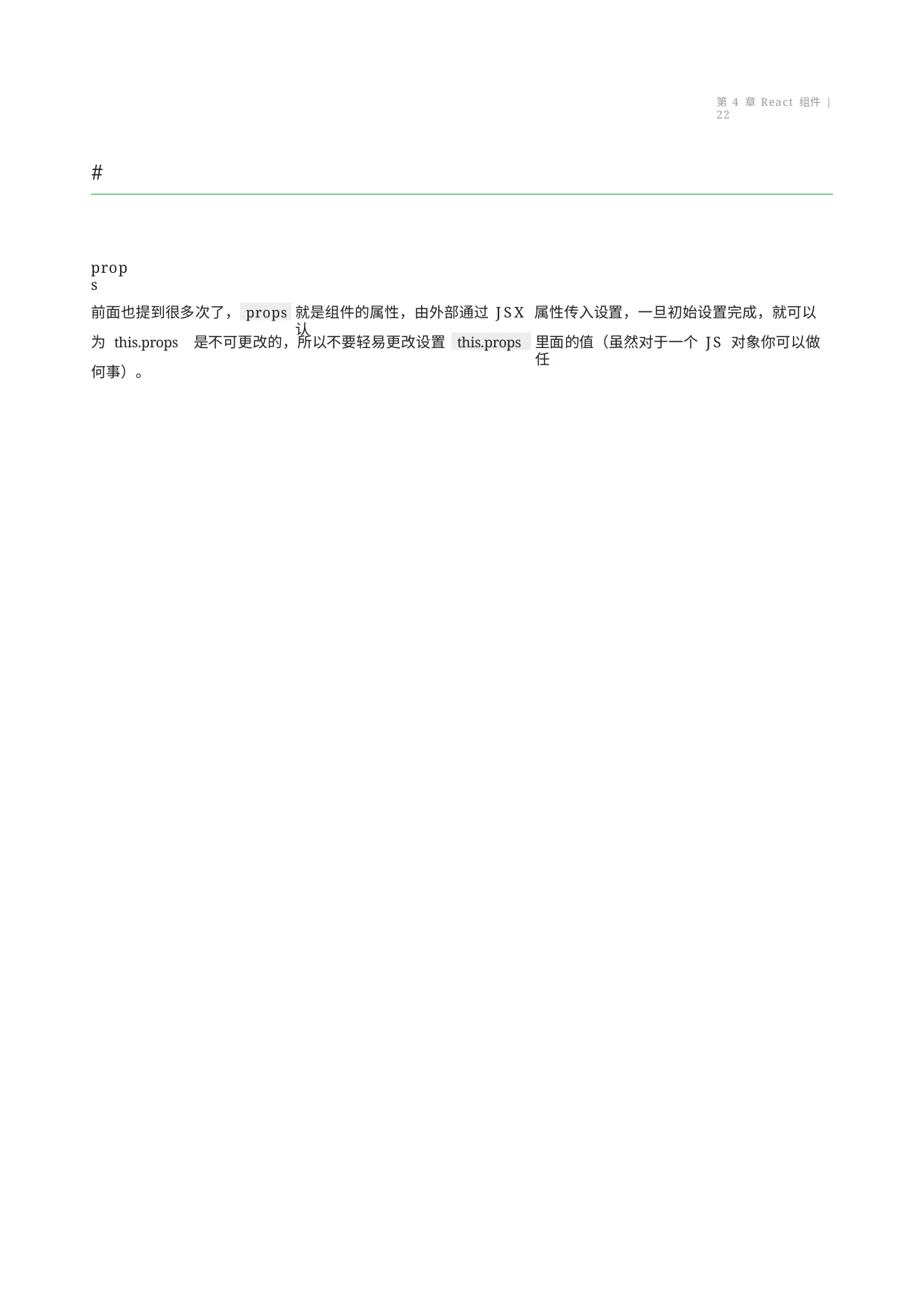

第 4 章 React 组件 | 22
#

props
props
前面也提到很多次了，
就是组件的属性，由外部通过 JSX 属性传入设置，一旦初始设置完成，就可以认
this.props
为 this.props
是不可更改的，所以不要轻易更改设置
里面的值（虽然对于一个 JS 对象你可以做任
何事）。